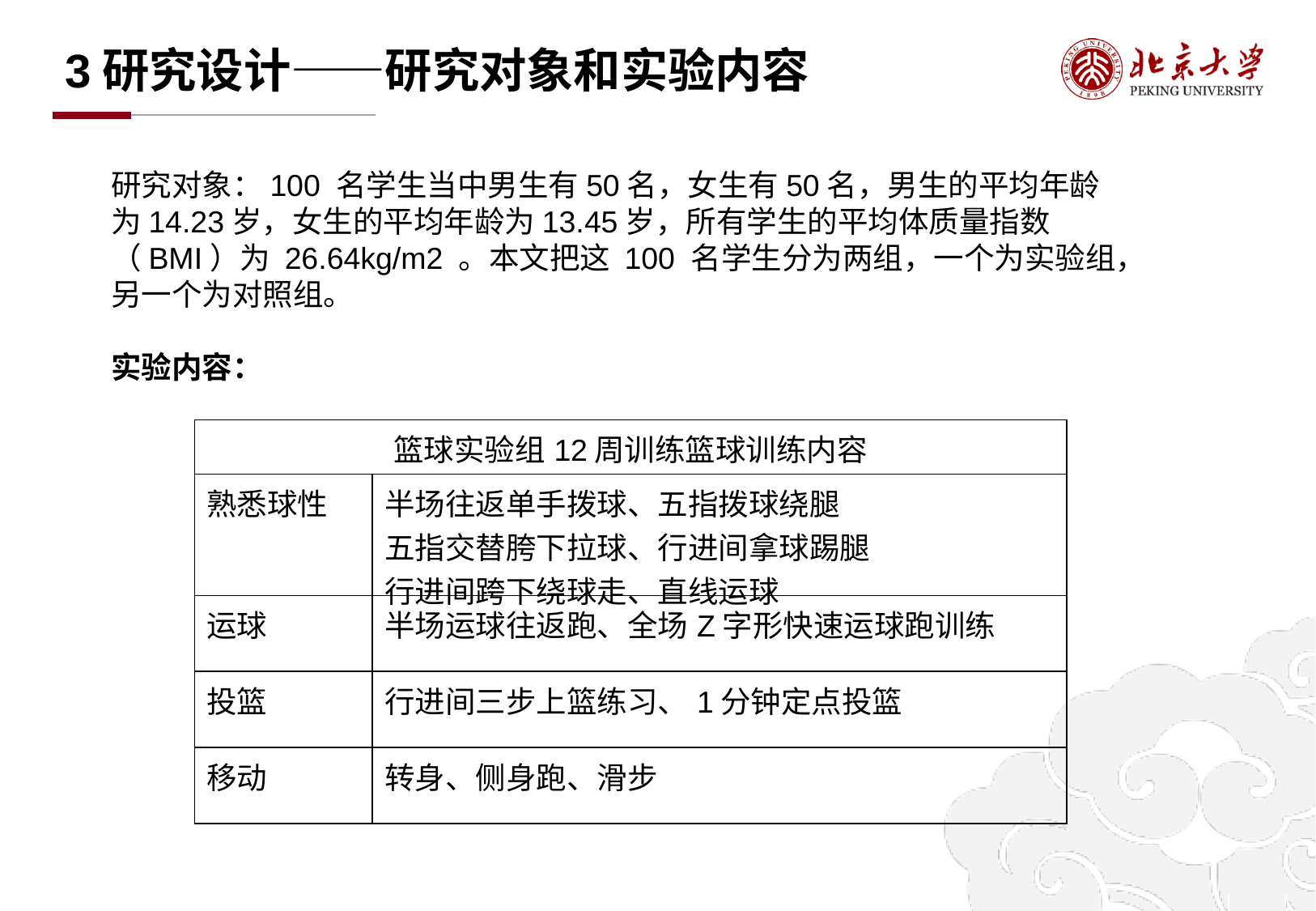

# 3研究设计——研究对象和实验内容
研究对象：100 名学生当中男生有50名，女生有50名，男生的平均年龄为14.23岁，女生的平均年龄为13.45岁，所有学生的平均体质量指数（BMI）为 26.64kg/m2 。本文把这 100 名学生分为两组，一个为实验组，另一个为对照组。

实验内容：
| 篮球实验组12周训练篮球训练内容 |  |
| --- | --- |
| 熟悉球性 | 半场往返单手拨球、五指拨球绕腿 五指交替胯下拉球、行进间拿球踢腿 行进间跨下绕球走、直线运球 |
| 运球 | 半场运球往返跑、全场Z字形快速运球跑训练 |
| 投篮 | 行进间三步上篮练习、1分钟定点投篮 |
| 移动 | 转身、侧身跑、滑步 |